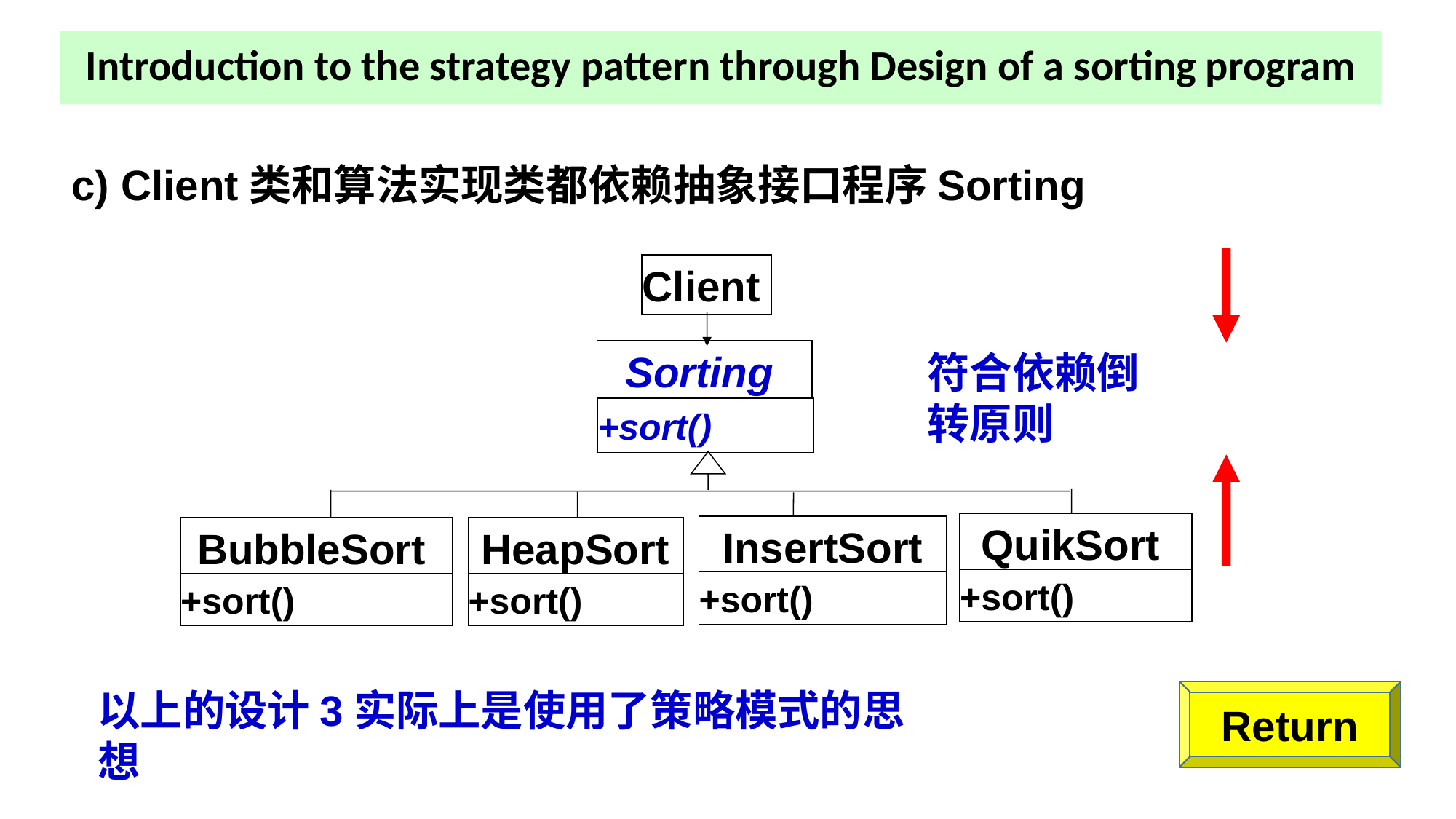

Introduction to the strategy pattern through Design of a sorting program
c) Client类和算法实现类都依赖抽象接口程序Sorting

Client

Sorting
符合依赖倒转原则
+sort()

QuikSort
InsertSort
BubbleSort
HeapSort
+sort()
+sort()
+sort()
+sort()
以上的设计3实际上是使用了策略模式的思想
Return